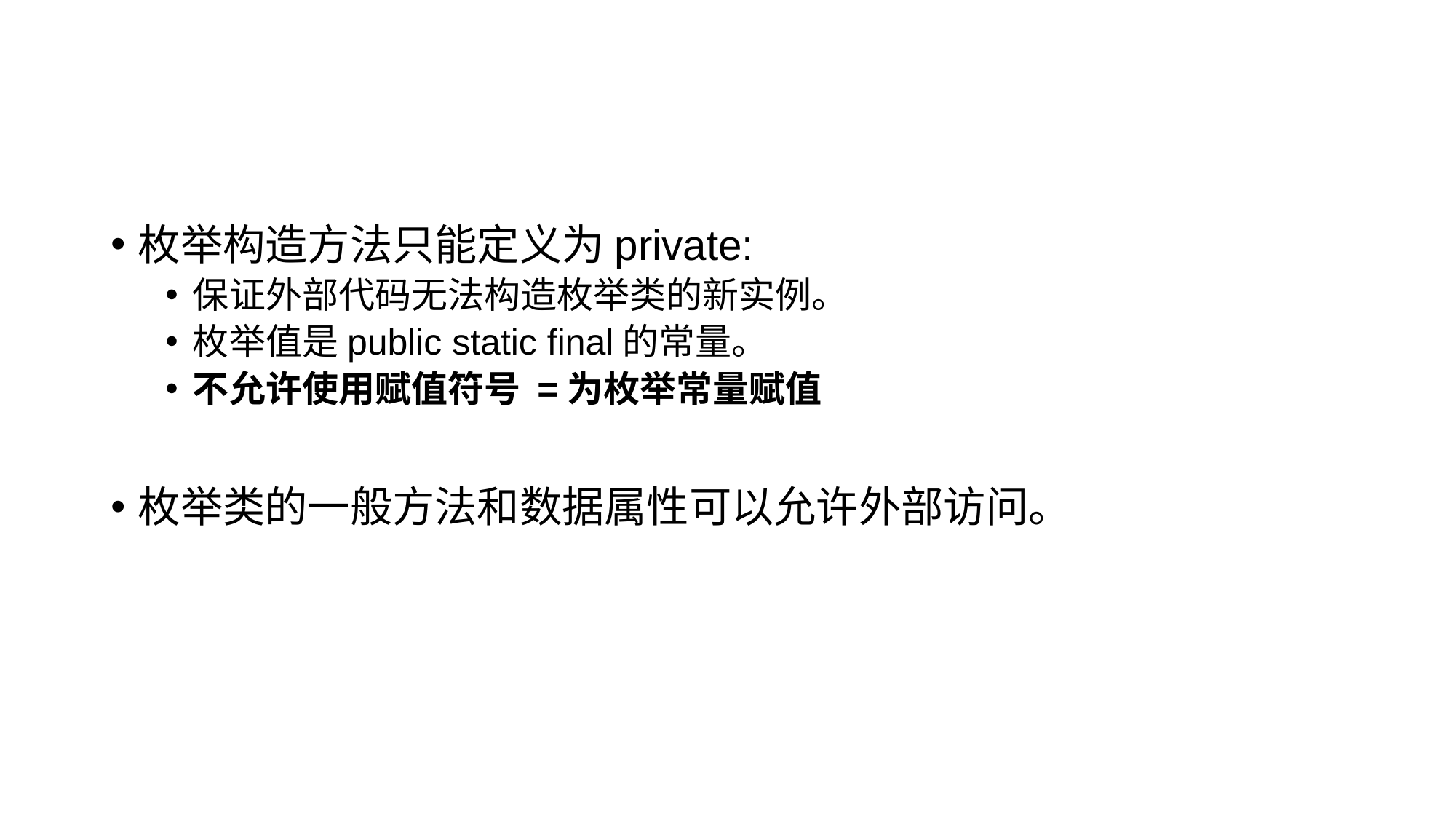

#
枚举构造方法只能定义为private:
保证外部代码无法构造枚举类的新实例。
枚举值是public static final的常量。
不允许使用赋值符号 =为枚举常量赋值

枚举类的一般方法和数据属性可以允许外部访问。